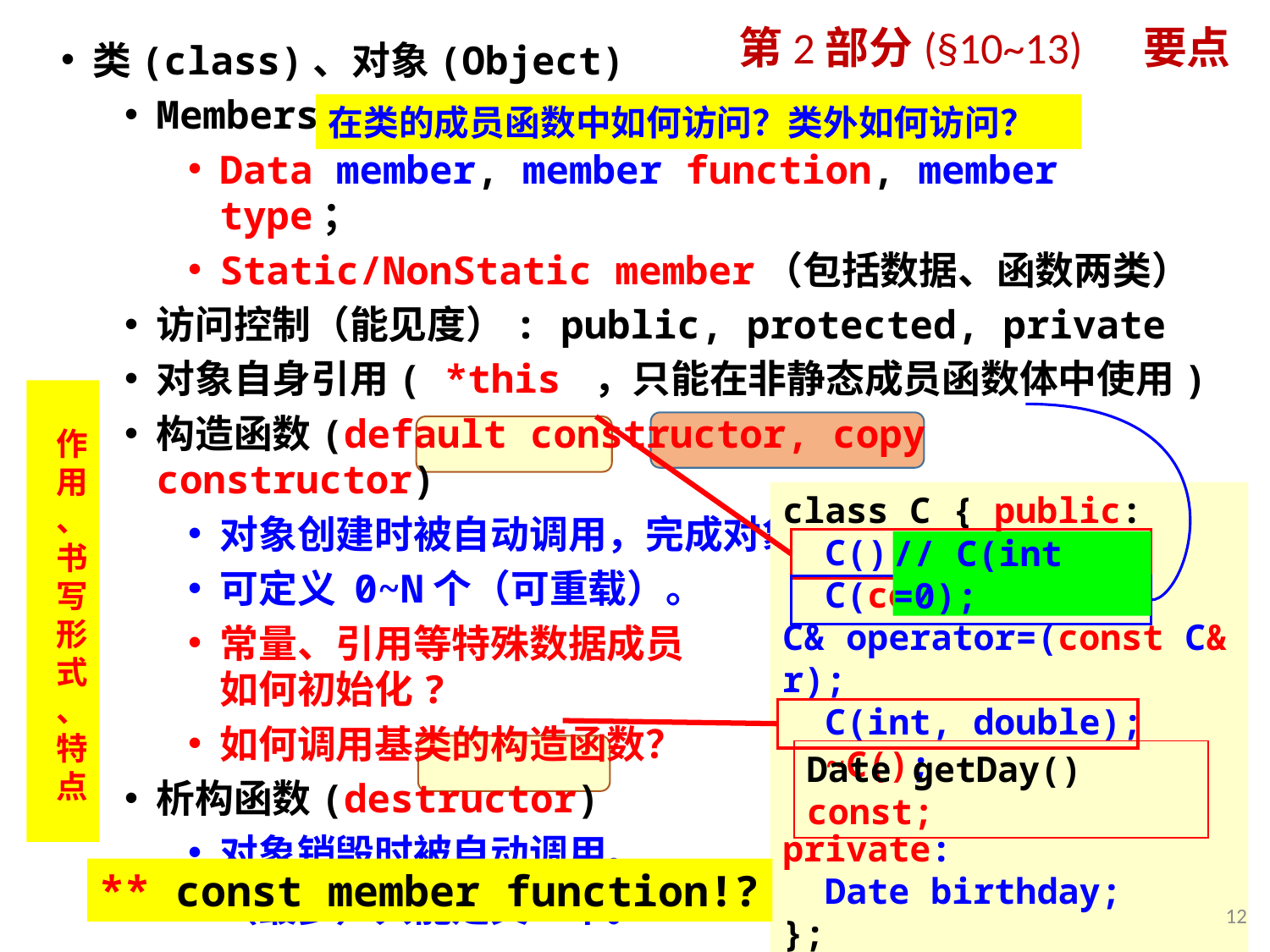

# 第2部分(§10~13)     要点
类(class)、对象(Object)
Members:
Data member, member function, member type；
Static/NonStatic member（包括数据、函数两类）
访问控制（能见度）: public, protected, private
对象自身引用( *this ，只能在非静态成员函数体中使用)
构造函数(default constructor, copy constructor)
对象创建时被自动调用，完成对象初始化。
可定义 0~N个（可重载）。
常量、引用等特殊数据成员
如何初始化?
如何调用基类的构造函数？
析构函数(destructor)
对象销毁时被自动调用。
（最多）只能定义一个。

在类的成员函数中如何访问？类外如何访问？

作用
、
书写形式
、特点

class C { public:
  C();
  C(const C& r);
C& operator=(const C& r);
  C(int, double);
  ~C();

private:
  Date birthday;
};

// C(int =0);

Date getDay() const;
** const member function!?
12